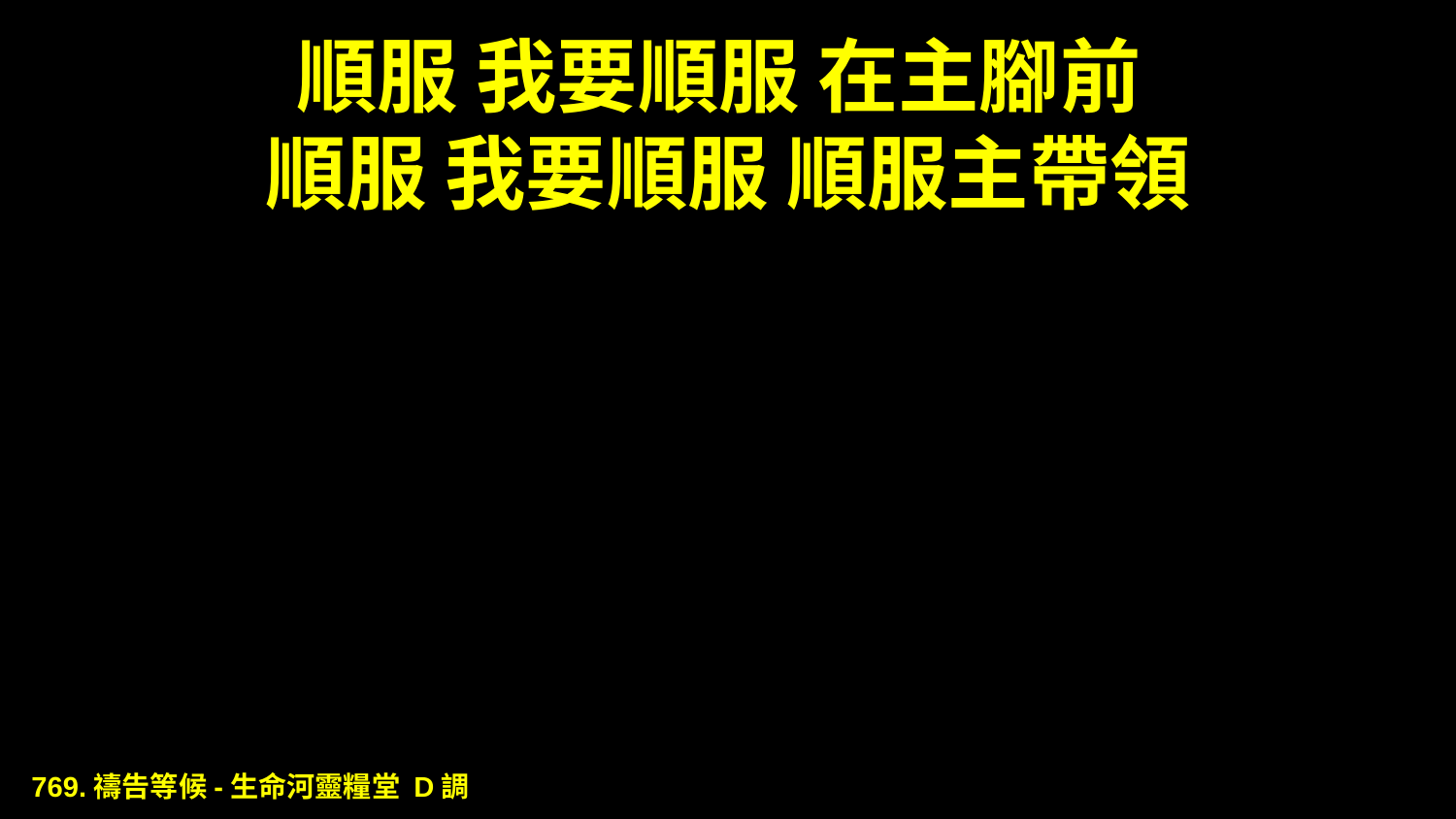

# 順服 我要順服 在主腳前 順服 我要順服 順服主帶領
769.禱告等候-生命河靈糧堂 D調